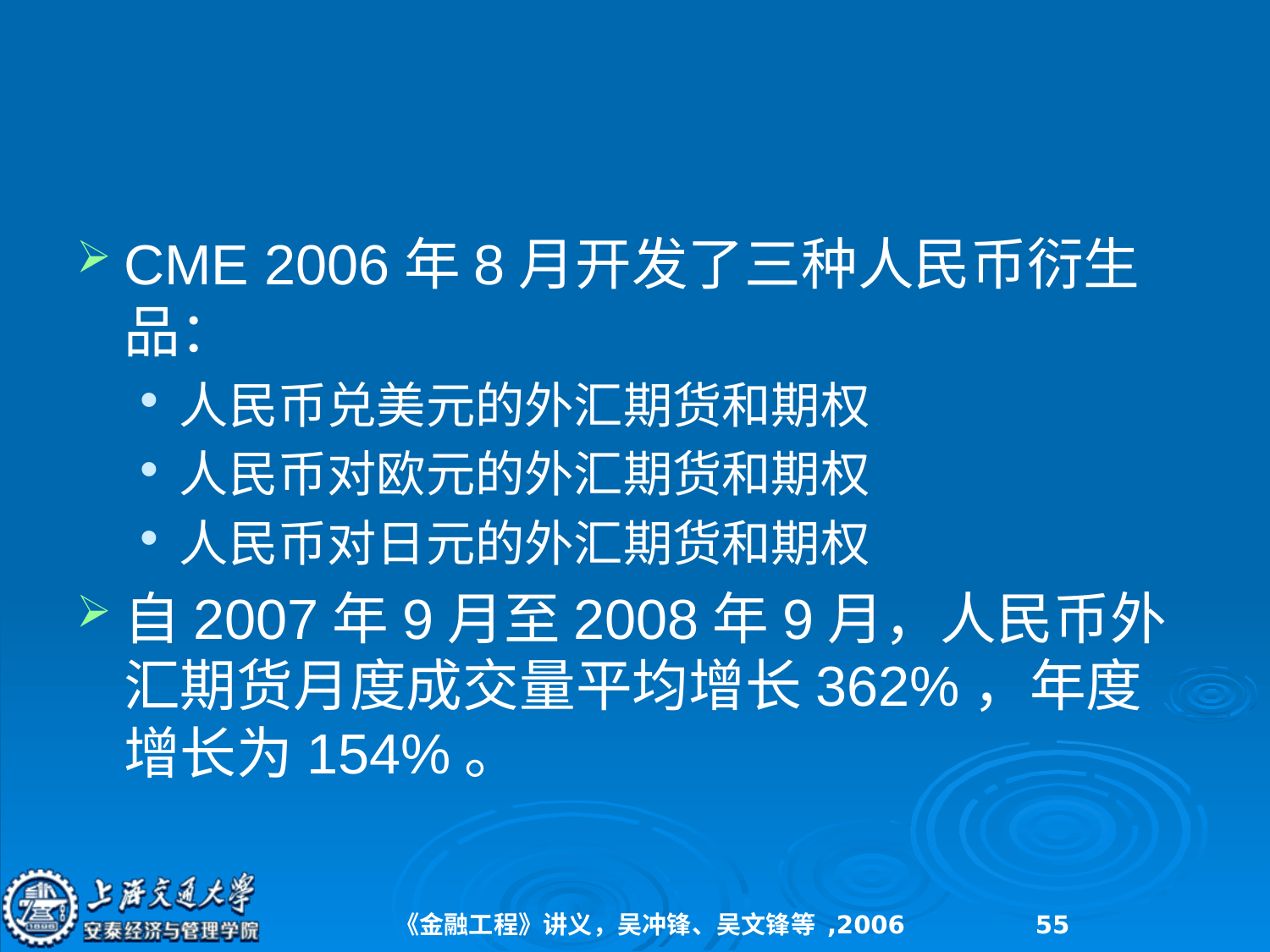

#
CME 2006年8月开发了三种人民币衍生品：
人民币兑美元的外汇期货和期权
人民币对欧元的外汇期货和期权
人民币对日元的外汇期货和期权
自2007年9月至2008年9月，人民币外汇期货月度成交量平均增长362%，年度增长为154%。